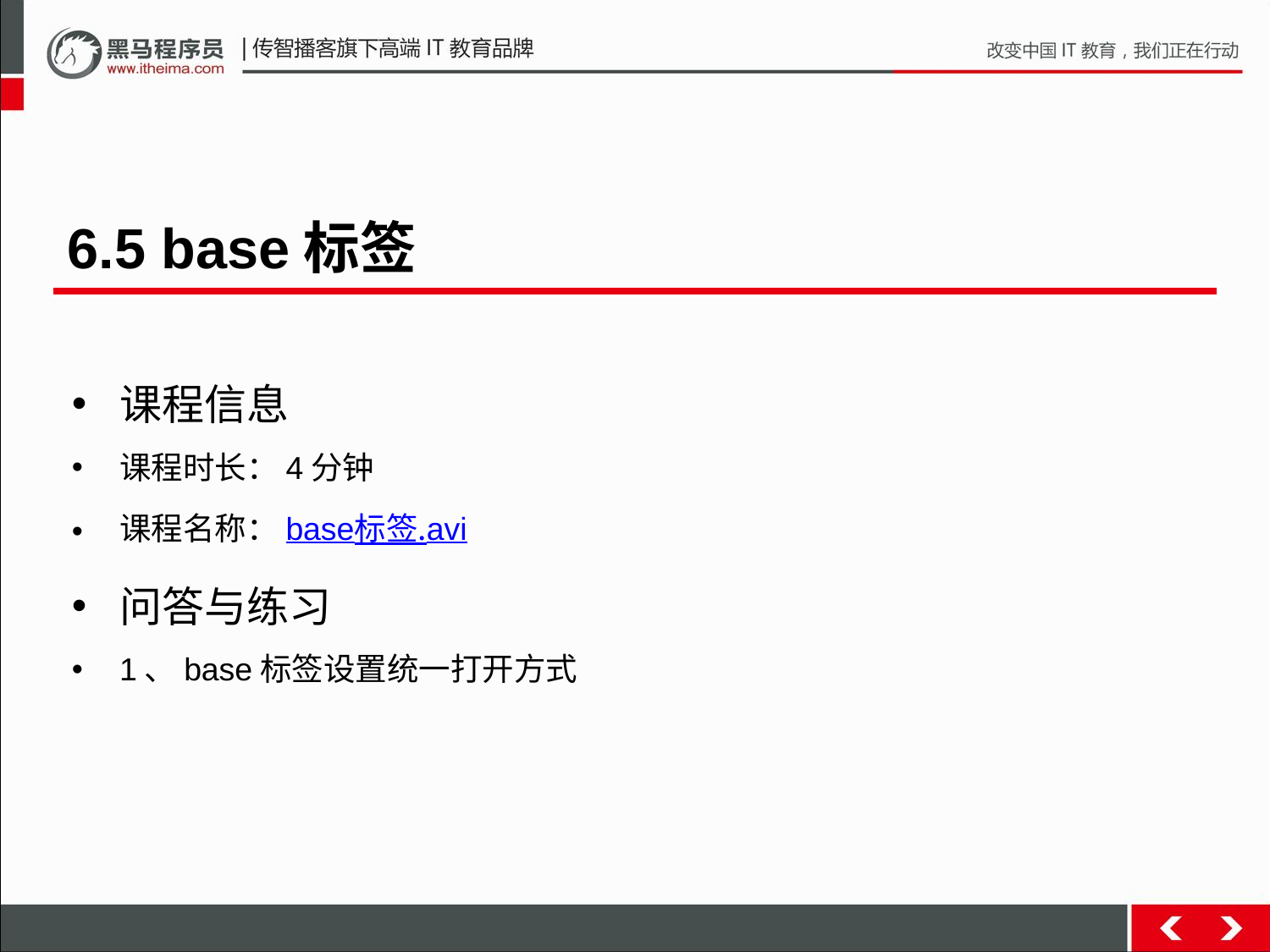

6.5 base标签
课程信息
课程时长：4分钟
课程名称：base标签.avi
问答与练习
1、base标签设置统一打开方式